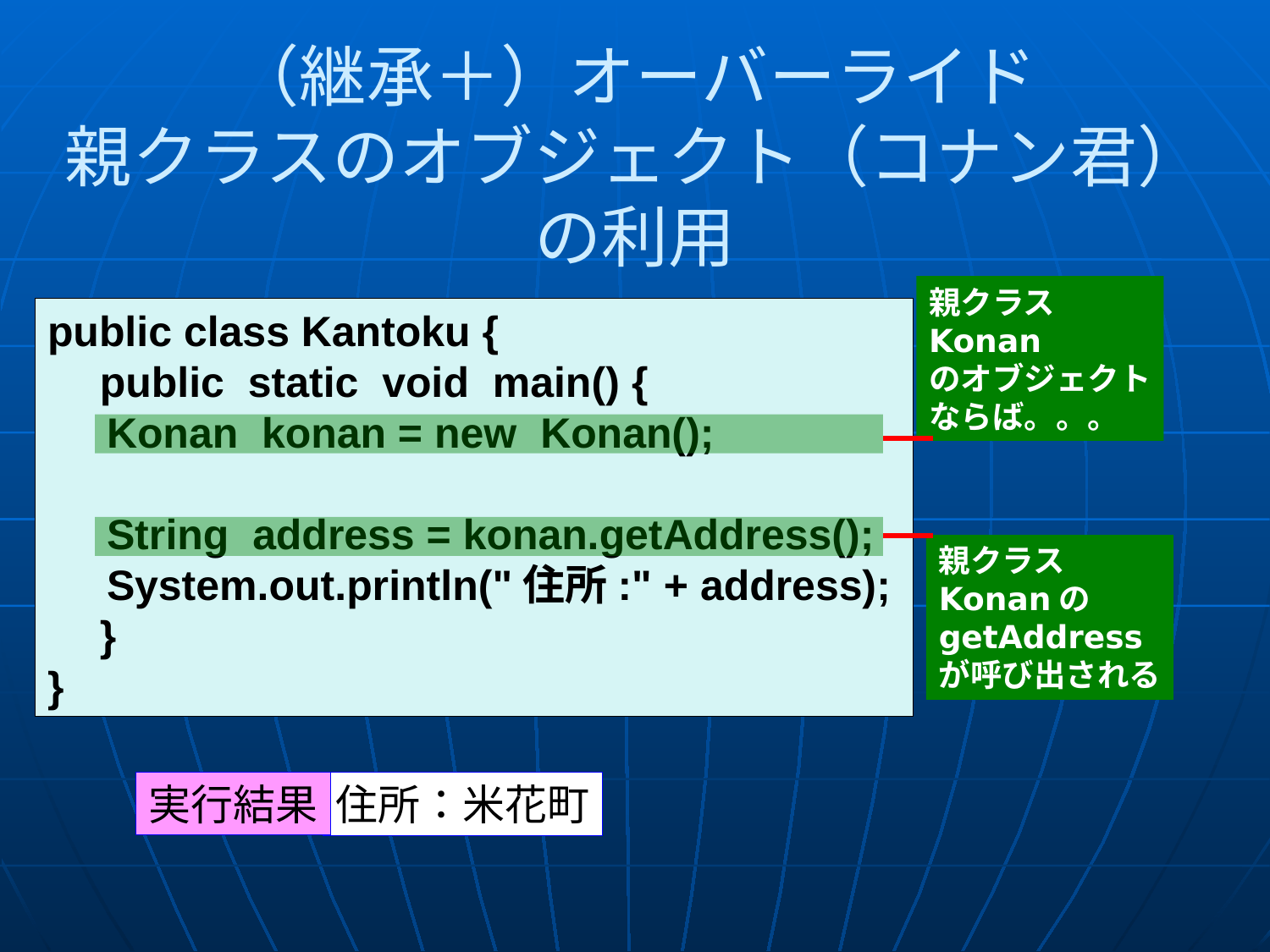

# （継承＋）オーバーライド 親クラスのオブジェクト（コナン君）の利用
親クラス
Konan
のオブジェクト
ならば。。。
public class Kantoku {
　public  static  void  main() {
     Konan  konan = new  Konan();

     String  address = konan.getAddress();
     System.out.println("住所:" + address);
　}
}

親クラス
Konanの
getAddress
が呼び出される
実行結果
住所：米花町